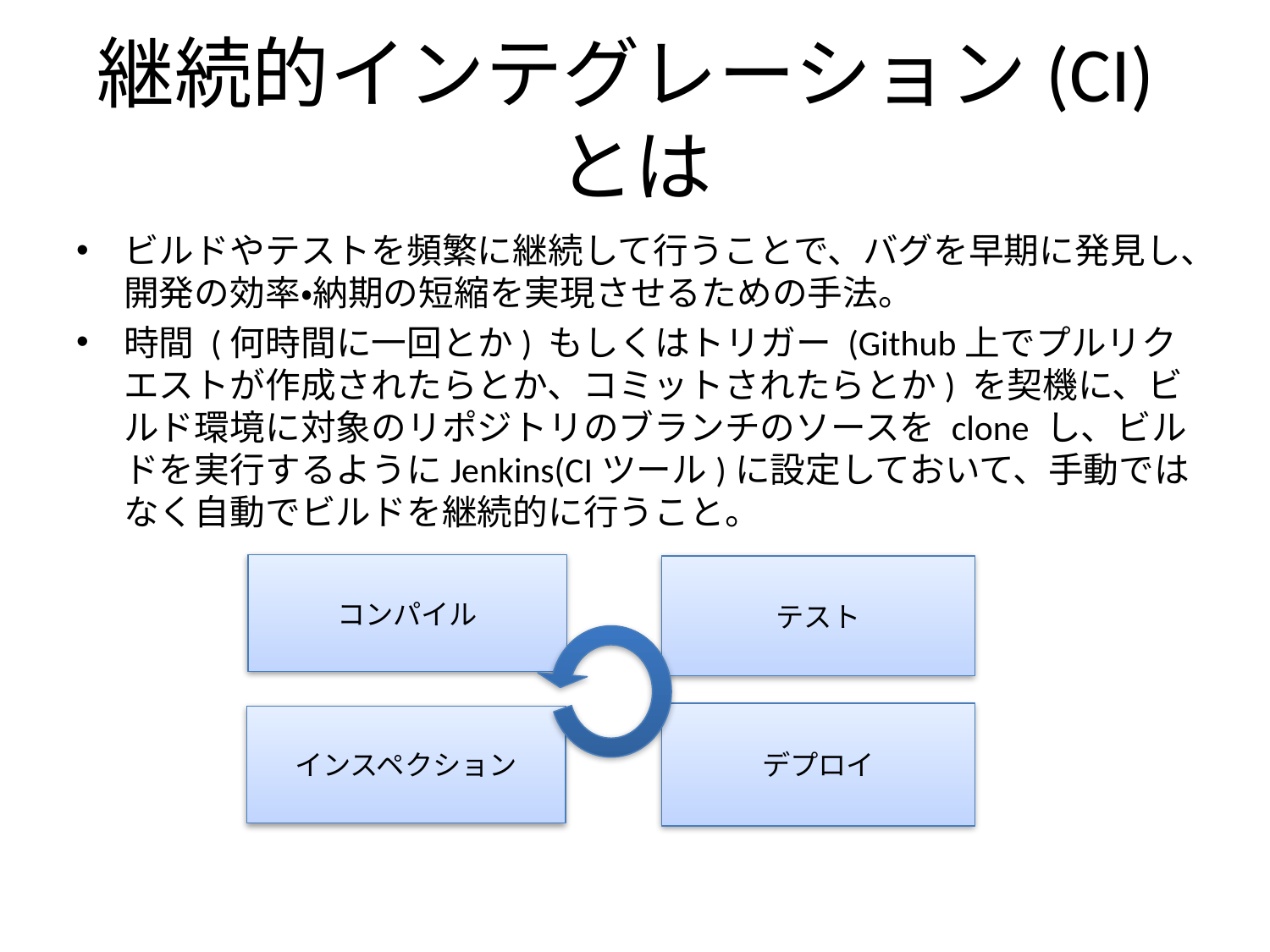

# 継続的インテグレーション(CI)とは
ビルドやテストを頻繁に継続して行うことで、バグを早期に発見し、開発の効率・納期の短縮を実現させるための手法。
時間 (何時間に一回とか) もしくはトリガー (Github上でプルリクエストが作成されたらとか、コミットされたらとか) を契機に、ビルド環境に対象のリポジトリのブランチのソースを clone し、ビルドを実行するようにJenkins(CIツール)に設定しておいて、手動ではなく自動でビルドを継続的に行うこと。
コンパイル
テスト

デプロイ
インスペクション